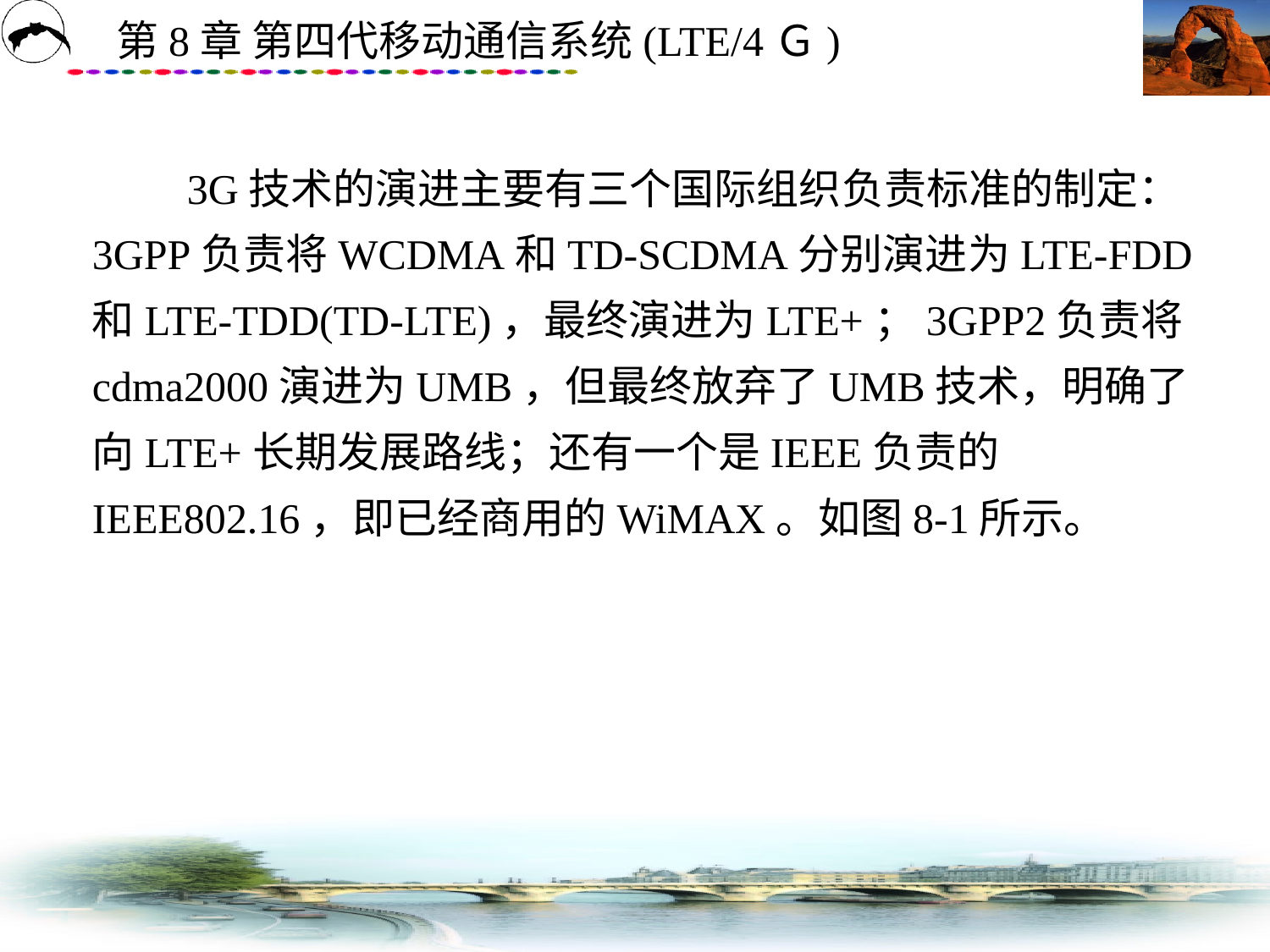

# 3G技术的演进主要有三个国际组织负责标准的制定：3GPP负责将WCDMA和TD-SCDMA分别演进为LTE-FDD和LTE-TDD(TD-LTE)，最终演进为LTE+；3GPP2负责将cdma2000演进为UMB，但最终放弃了UMB技术，明确了向LTE+长期发展路线；还有一个是IEEE负责的IEEE802.16，即已经商用的WiMAX。如图8-1所示。